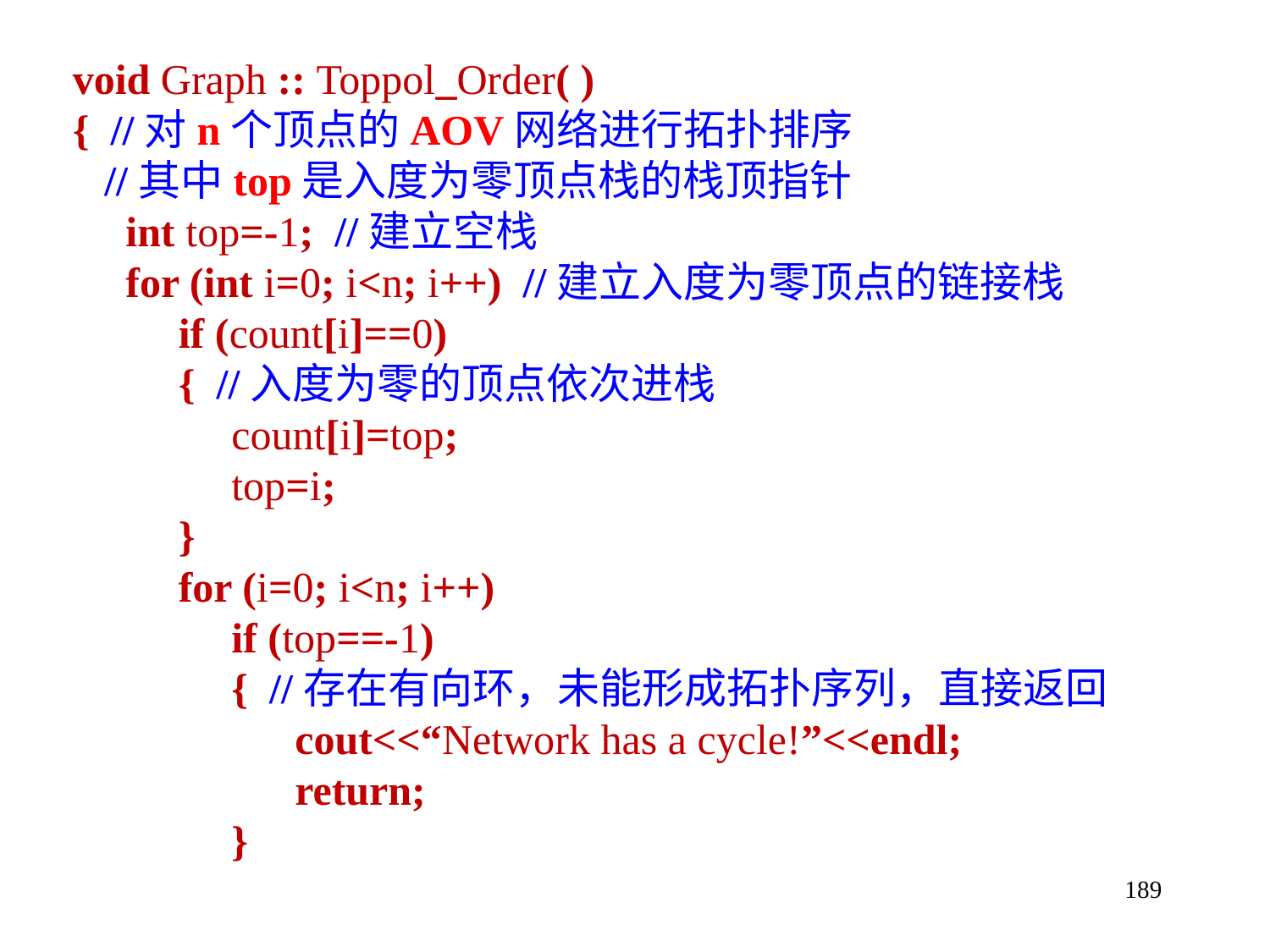

void Graph :: Toppol_Order( )
{  //对n个顶点的AOV网络进行拓扑排序
   //其中top是入度为零顶点栈的栈顶指针
     int top=-1;  //建立空栈
     for (int i=0; i<n; i++)  //建立入度为零顶点的链接栈
          if (count[i]==0)
          {  //入度为零的顶点依次进栈
	   count[i]=top;
               top=i;
          }
          for (i=0; i<n; i++)
	   if (top==-1)
	   {  //存在有向环，未能形成拓扑序列，直接返回
	         cout<<“Network has a cycle!”<<endl;
	         return;
               }
189